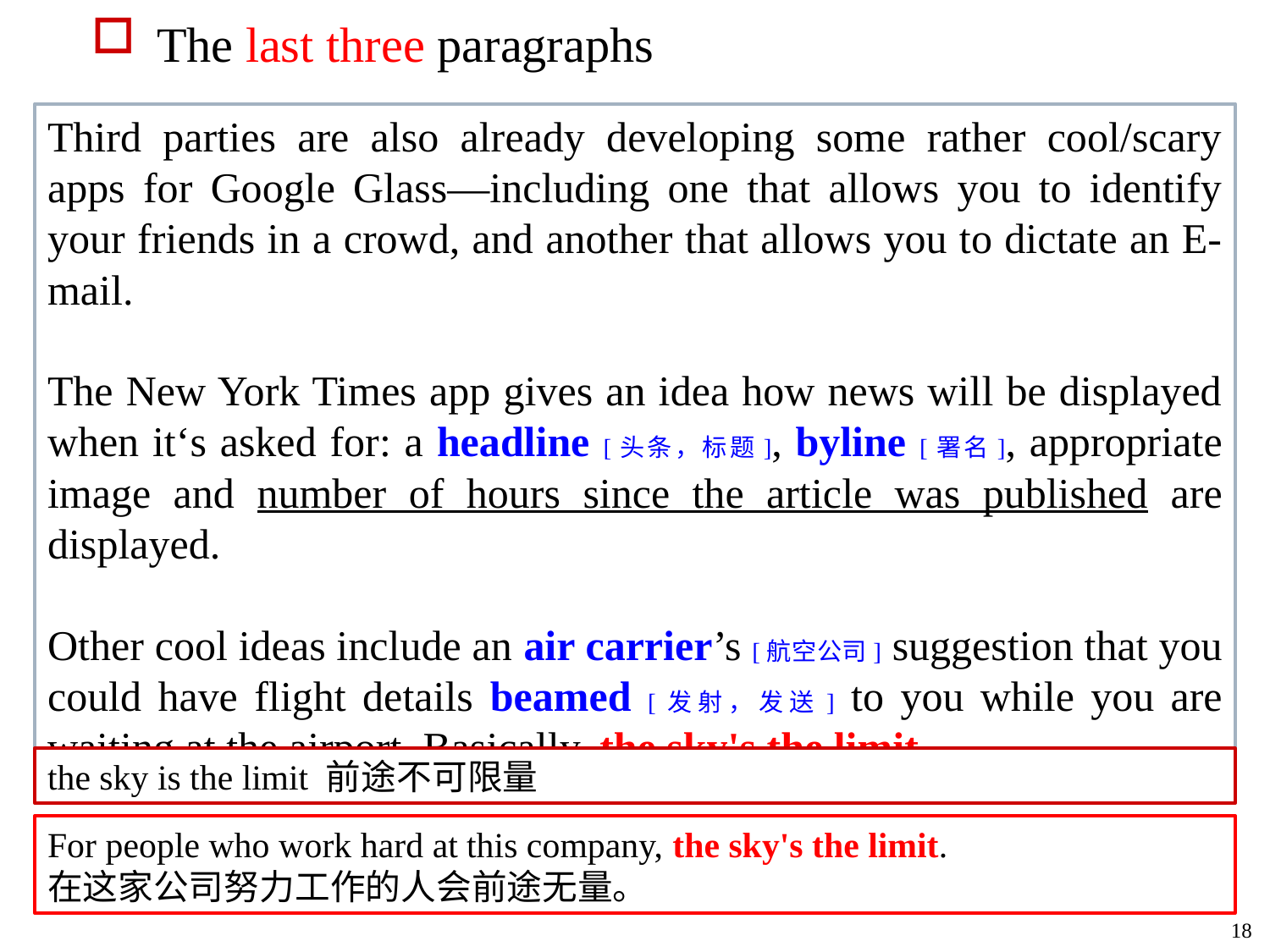

The last three paragraphs
Third parties are also already developing some rather cool/scary apps for Google Glass—including one that allows you to identify your friends in a crowd, and another that allows you to dictate an E-mail.

The New York Times app gives an idea how news will be displayed when it‘s asked for: a headline [头条，标题], byline [署名], appropriate image and number of hours since the article was published are displayed.

Other cool ideas include an air carrier’s [航空公司] suggestion that you could have flight details beamed [发射，发送] to you while you are waiting at the airport. Basically, the sky's the limit.
the sky is the limit 前途不可限量
For people who work hard at this company, the sky's the limit.
在这家公司努力工作的人会前途无量。
18